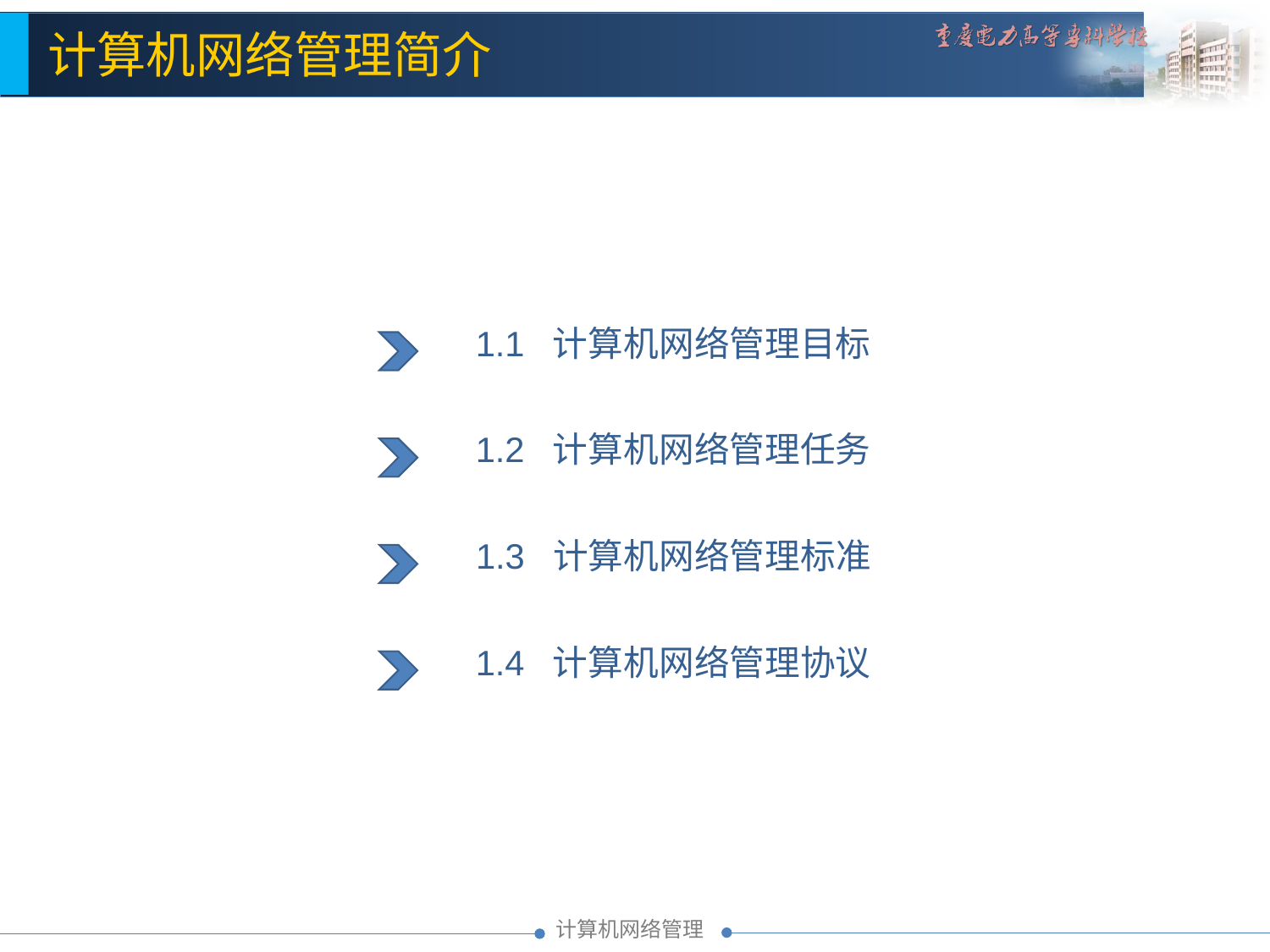

1.1  计算机网络管理目标

1.2  计算机网络管理任务

1.3  计算机网络管理标准

1.4  计算机网络管理协议